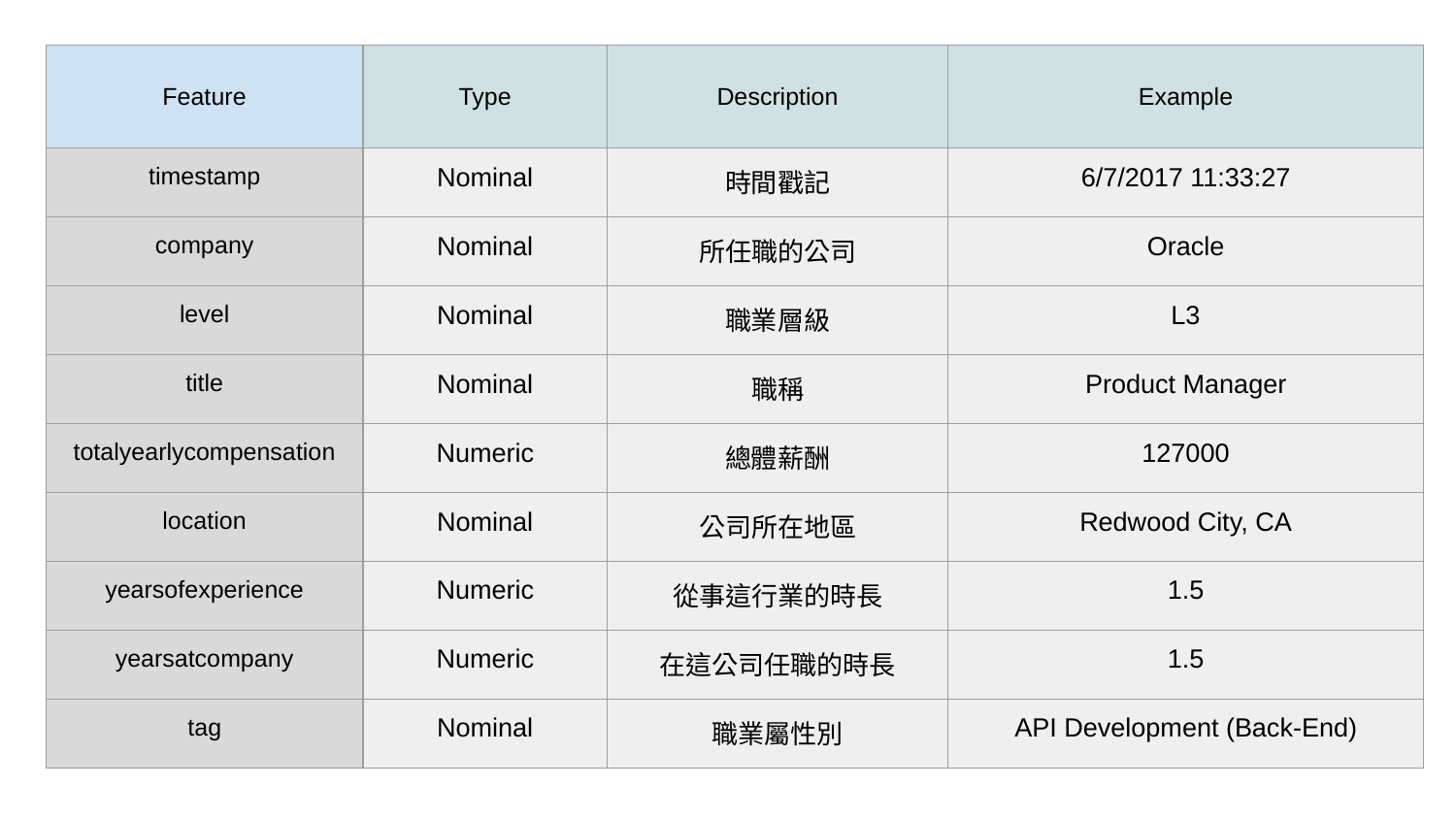

| Feature | Type | Description | Example |
| --- | --- | --- | --- |
| timestamp | Nominal | 時間戳記 | 6/7/2017 11:33:27 |
| company | Nominal | 所任職的公司 | Oracle |
| level | Nominal | 職業層級 | L3 |
| title | Nominal | 職稱 | Product Manager |
| totalyearlycompensation | Numeric | 總體薪酬 | 127000 |
| location | Nominal | 公司所在地區 | Redwood City, CA |
| yearsofexperience | Numeric | 從事這行業的時長 | 1.5 |
| yearsatcompany | Numeric | 在這公司任職的時長 | 1.5 |
| tag | Nominal | 職業屬性別 | API Development (Back-End) |